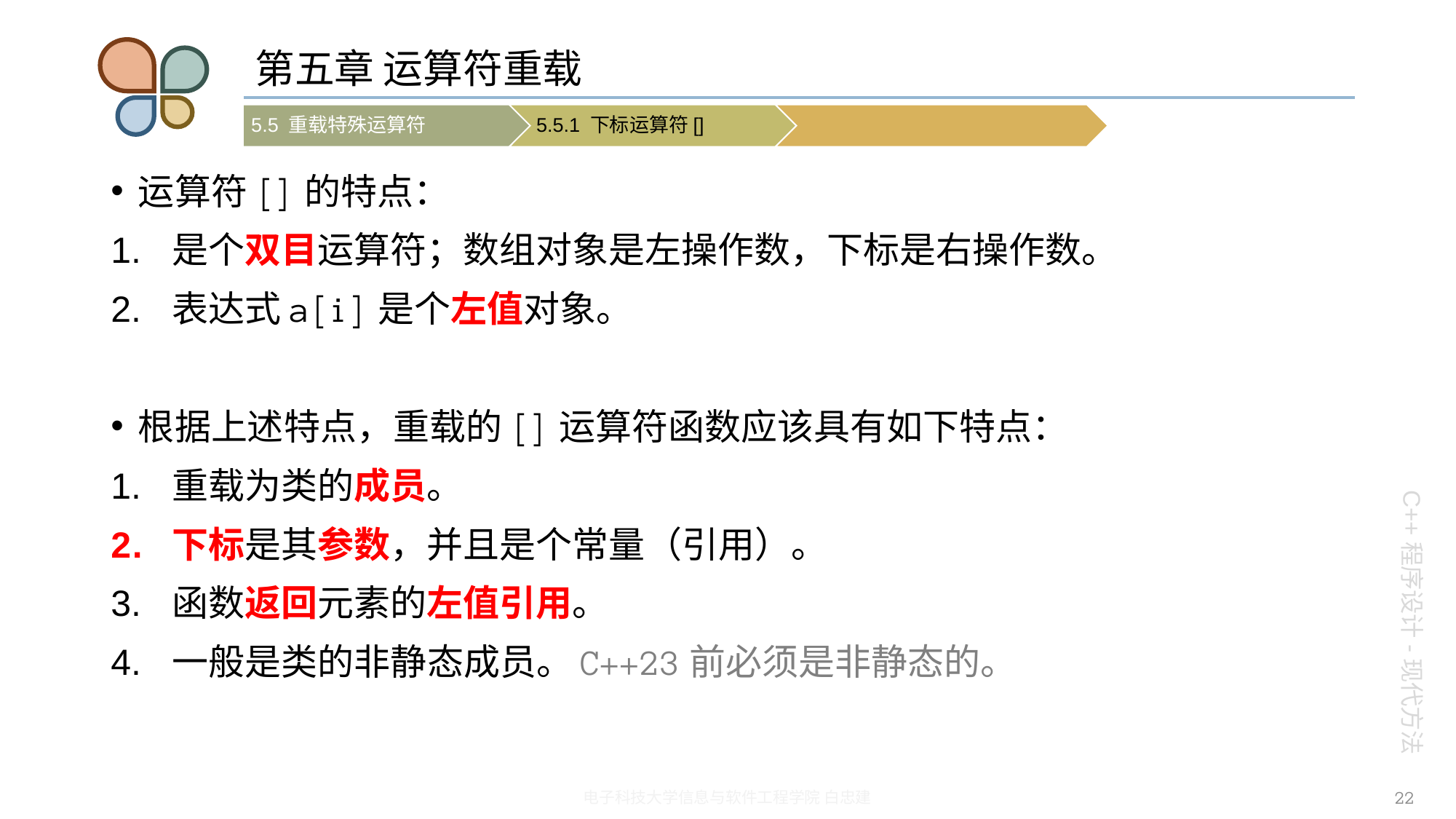

# 第五章 运算符重载
5.5 重载特殊运算符
5.5.1 下标运算符[]

运算符[]的特点：
是个双目运算符；数组对象是左操作数，下标是右操作数。
表达式a[i]是个左值对象。

根据上述特点，重载的[]运算符函数应该具有如下特点：
重载为类的成员。
下标是其参数，并且是个常量（引用）。
函数返回元素的左值引用。
一般是类的非静态成员。C++23前必须是非静态的。
22